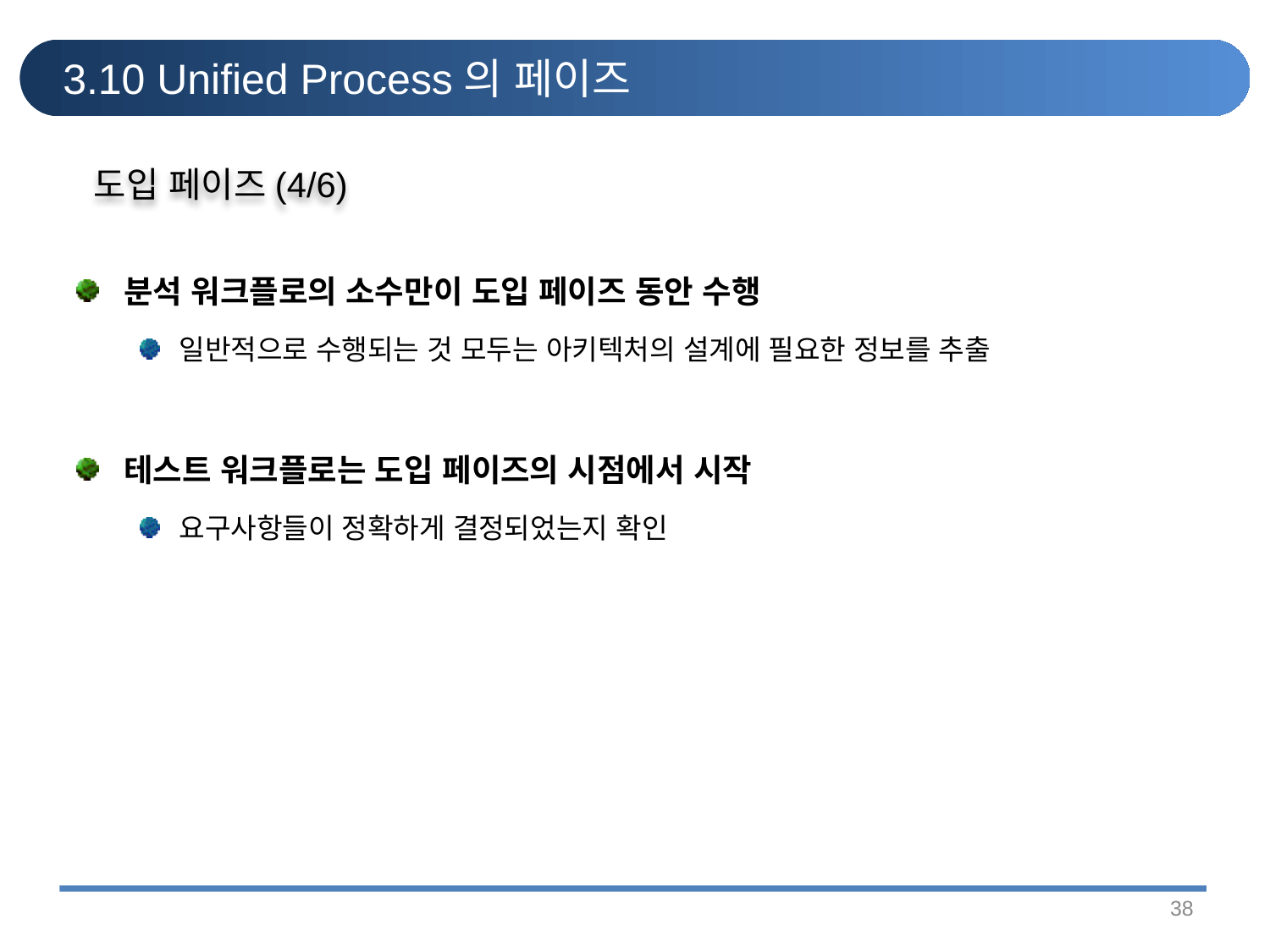

# 3.10 Unified Process의 페이즈
도입 페이즈(4/6)
분석 워크플로의 소수만이 도입 페이즈 동안 수행
일반적으로 수행되는 것 모두는 아키텍처의 설계에 필요한 정보를 추출

테스트 워크플로는 도입 페이즈의 시점에서 시작
요구사항들이 정확하게 결정되었는지 확인

38